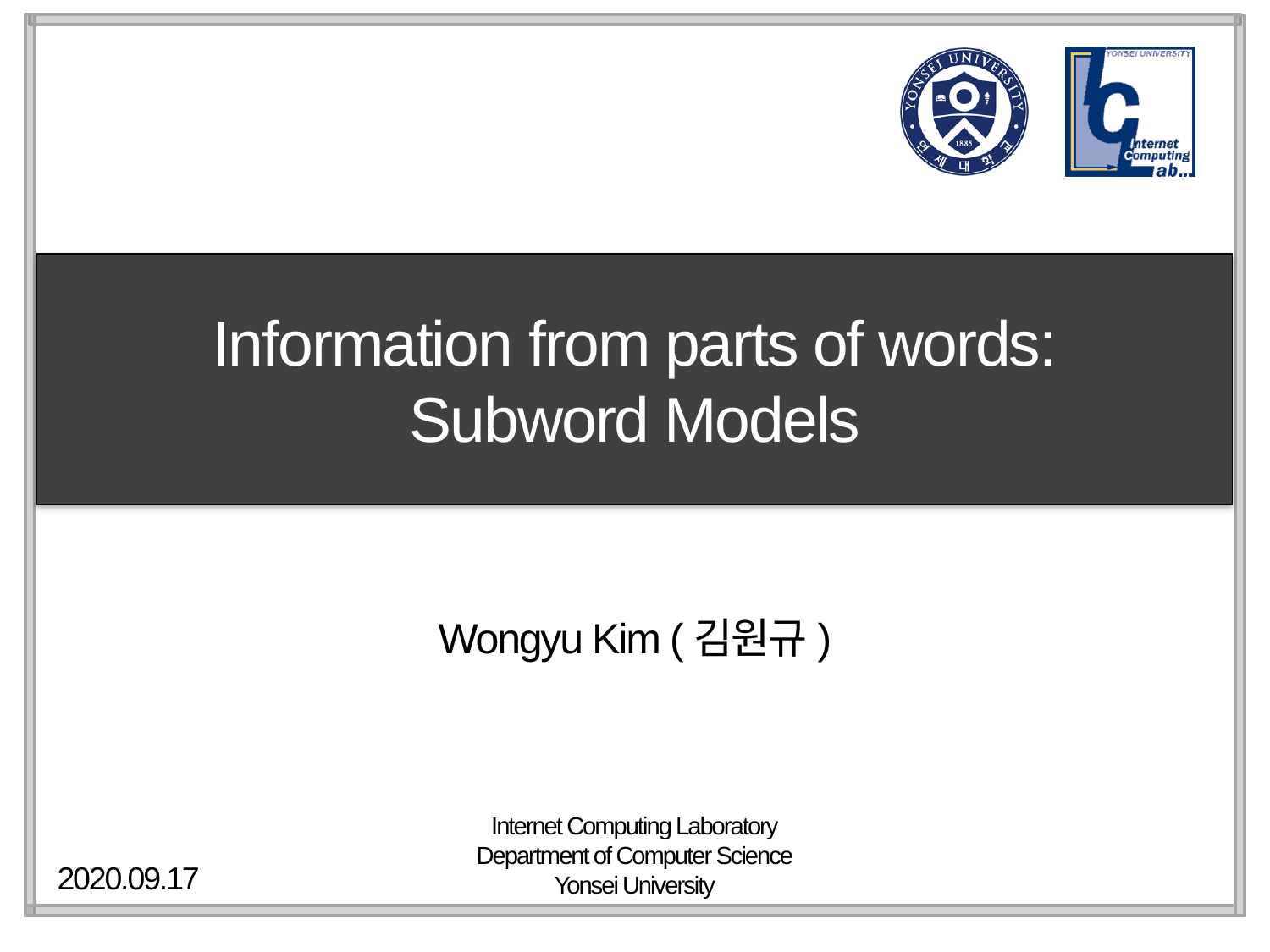

Information from parts of words:
Subword Models

Wongyu Kim (김원규)
Internet Computing Laboratory
Department of Computer Science
Yonsei University
2020.09.17